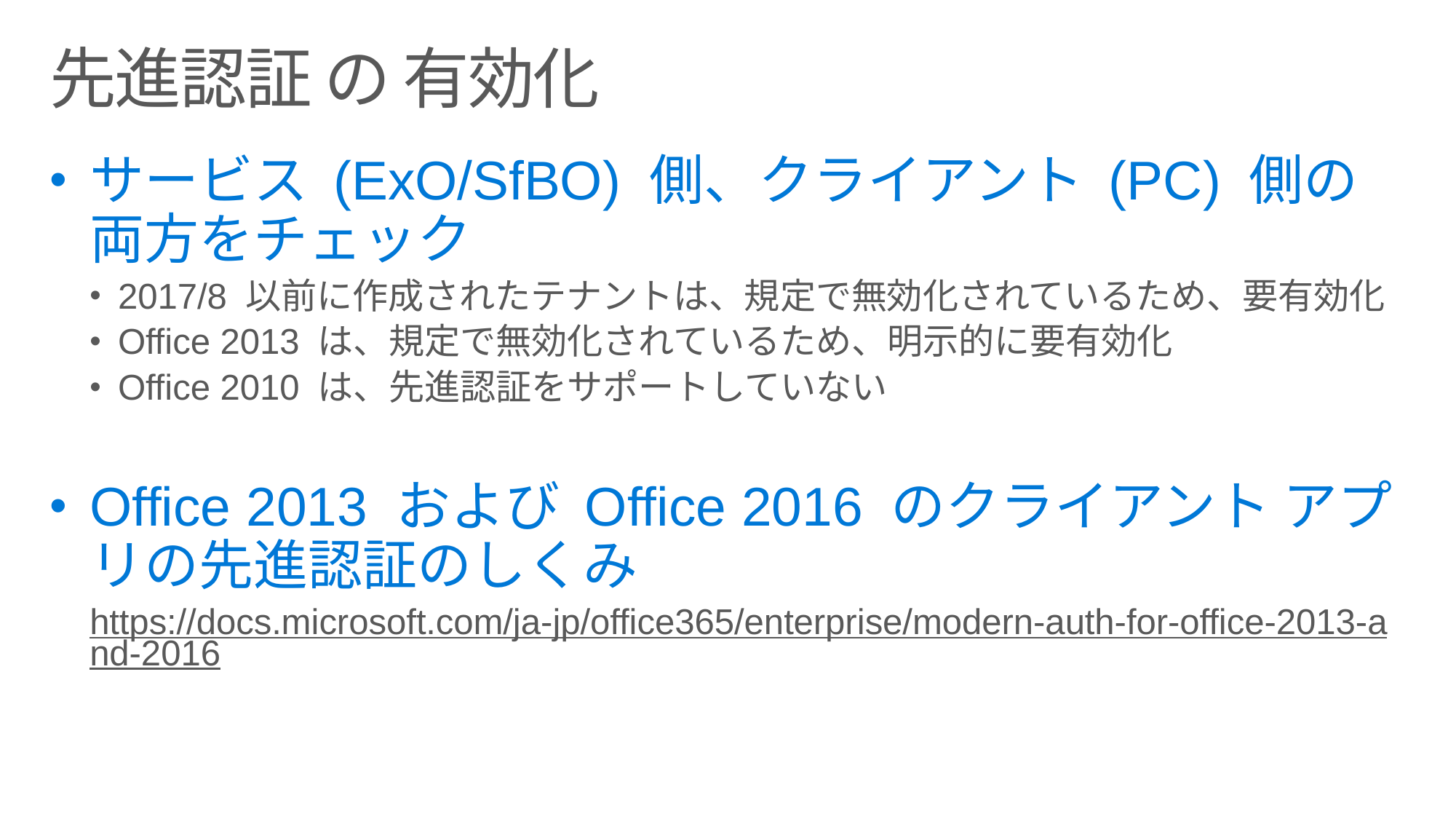

# 先進認証 の 有効化
サービス (ExO/SfBO) 側、クライアント (PC) 側の両方をチェック
2017/8 以前に作成されたテナントは、規定で無効化されているため、要有効化
Office 2013 は、規定で無効化されているため、明示的に要有効化
Office 2010 は、先進認証をサポートしていない

Office 2013 および Office 2016 のクライアント アプリの先進認証のしくみ
https://docs.microsoft.com/ja-jp/office365/enterprise/modern-auth-for-office-2013-and-2016